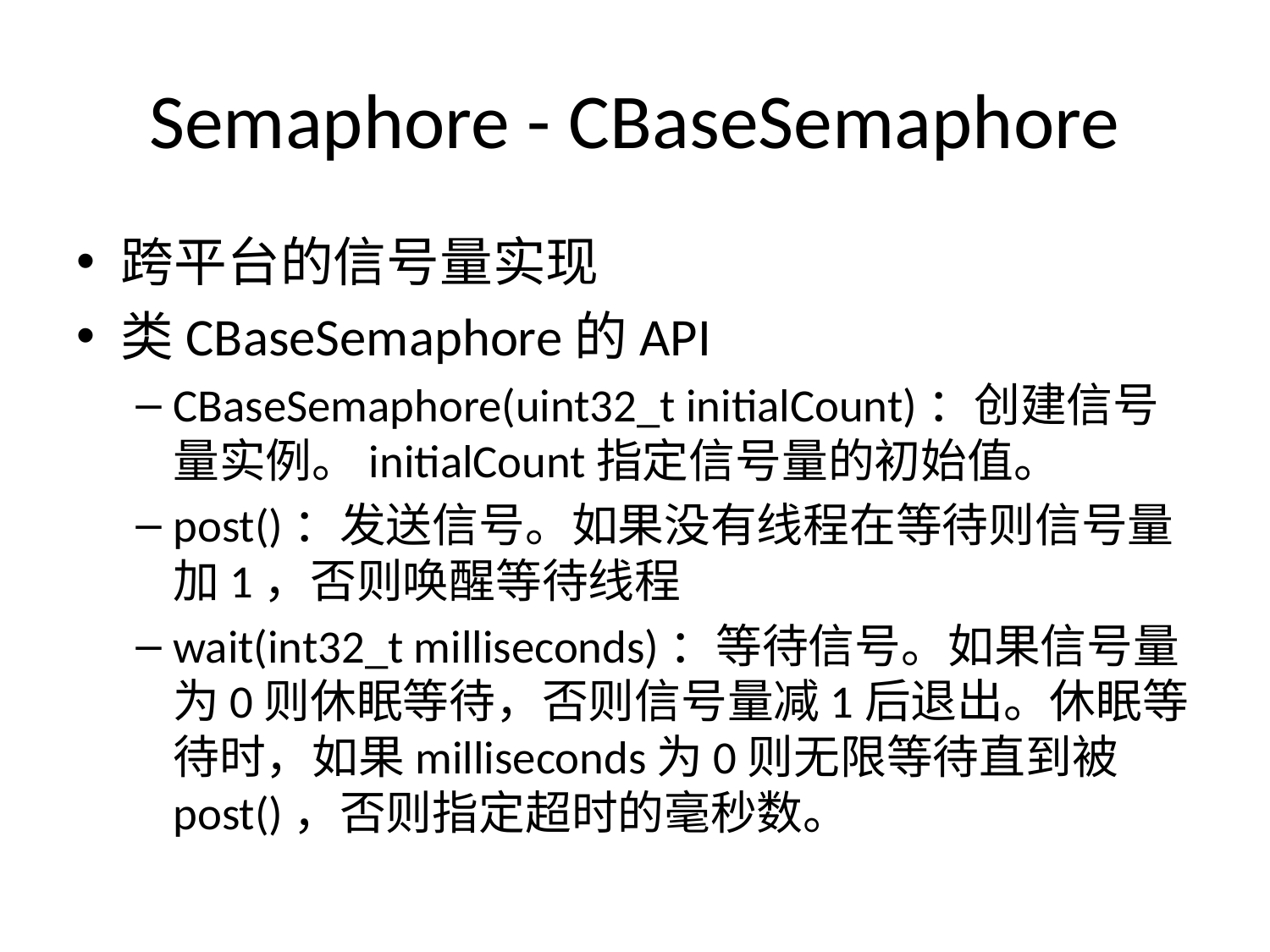

# Semaphore - CBaseSemaphore
跨平台的信号量实现
类CBaseSemaphore的API
CBaseSemaphore(uint32_t initialCount)：创建信号量实例。initialCount指定信号量的初始值。
post()：发送信号。如果没有线程在等待则信号量加1，否则唤醒等待线程
wait(int32_t milliseconds)：等待信号。如果信号量为0则休眠等待，否则信号量减1后退出。休眠等待时，如果milliseconds为0则无限等待直到被post()，否则指定超时的毫秒数。